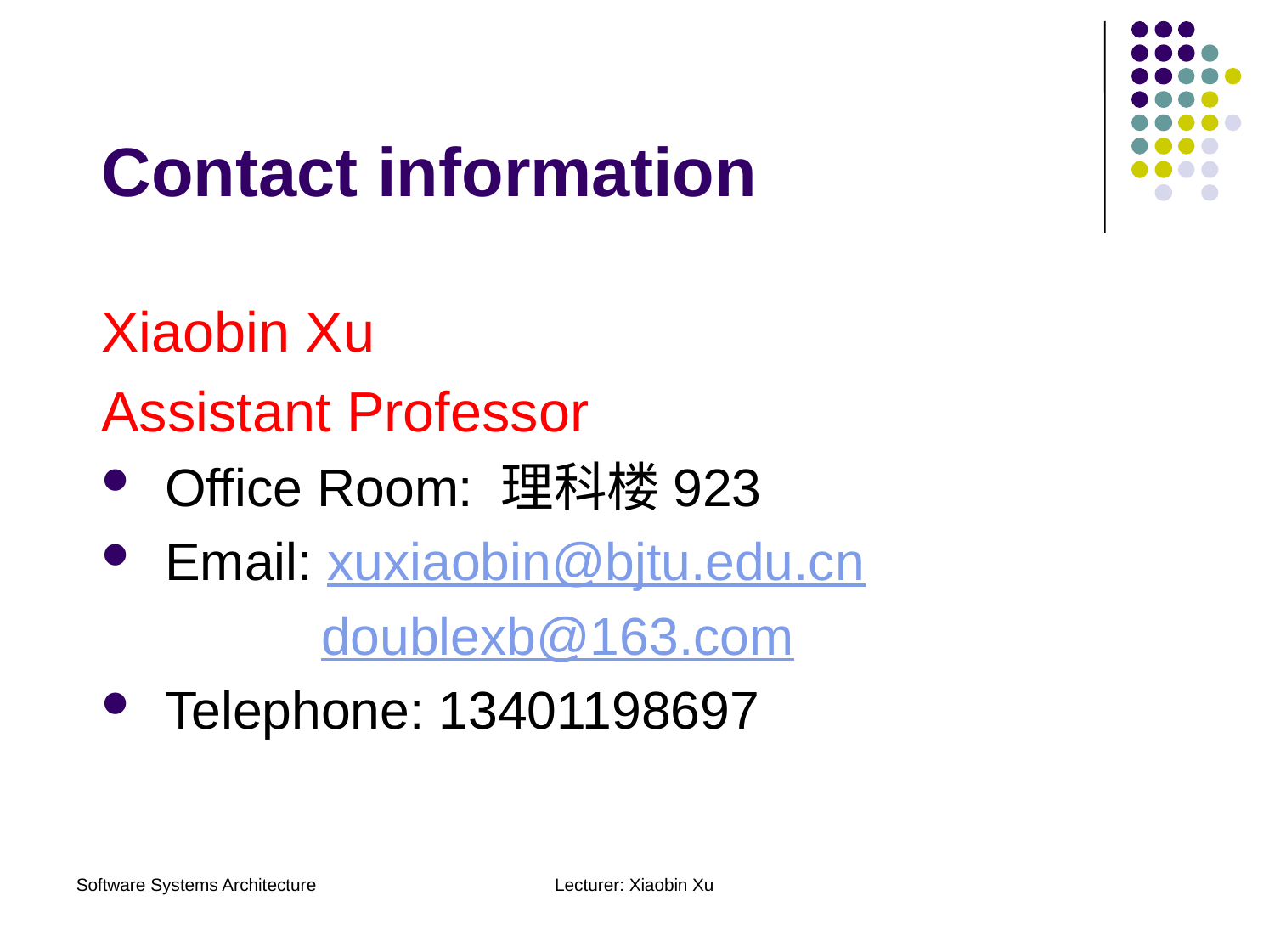

# Contact information
Xiaobin Xu
Assistant Professor
Office Room: 理科楼923
Email: xuxiaobin@bjtu.edu.cn
               doublexb@163.com
Telephone: 13401198697

Software Systems Architecture
Lecturer: Xiaobin Xu